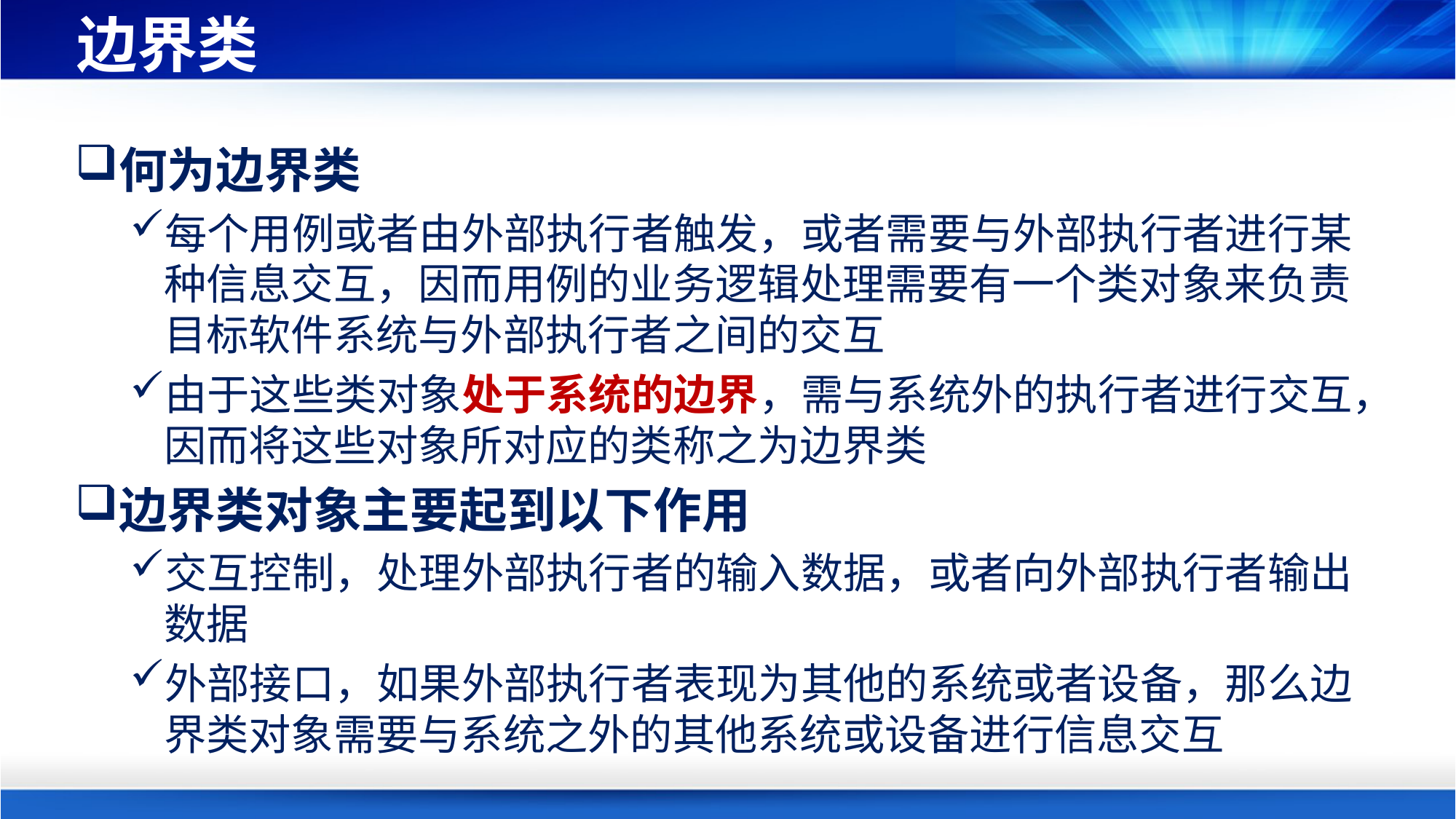

# 边界类
何为边界类
每个用例或者由外部执行者触发，或者需要与外部执行者进行某种信息交互，因而用例的业务逻辑处理需要有一个类对象来负责目标软件系统与外部执行者之间的交互
由于这些类对象处于系统的边界，需与系统外的执行者进行交互，因而将这些对象所对应的类称之为边界类
边界类对象主要起到以下作用
交互控制，处理外部执行者的输入数据，或者向外部执行者输出数据
外部接口，如果外部执行者表现为其他的系统或者设备，那么边界类对象需要与系统之外的其他系统或设备进行信息交互